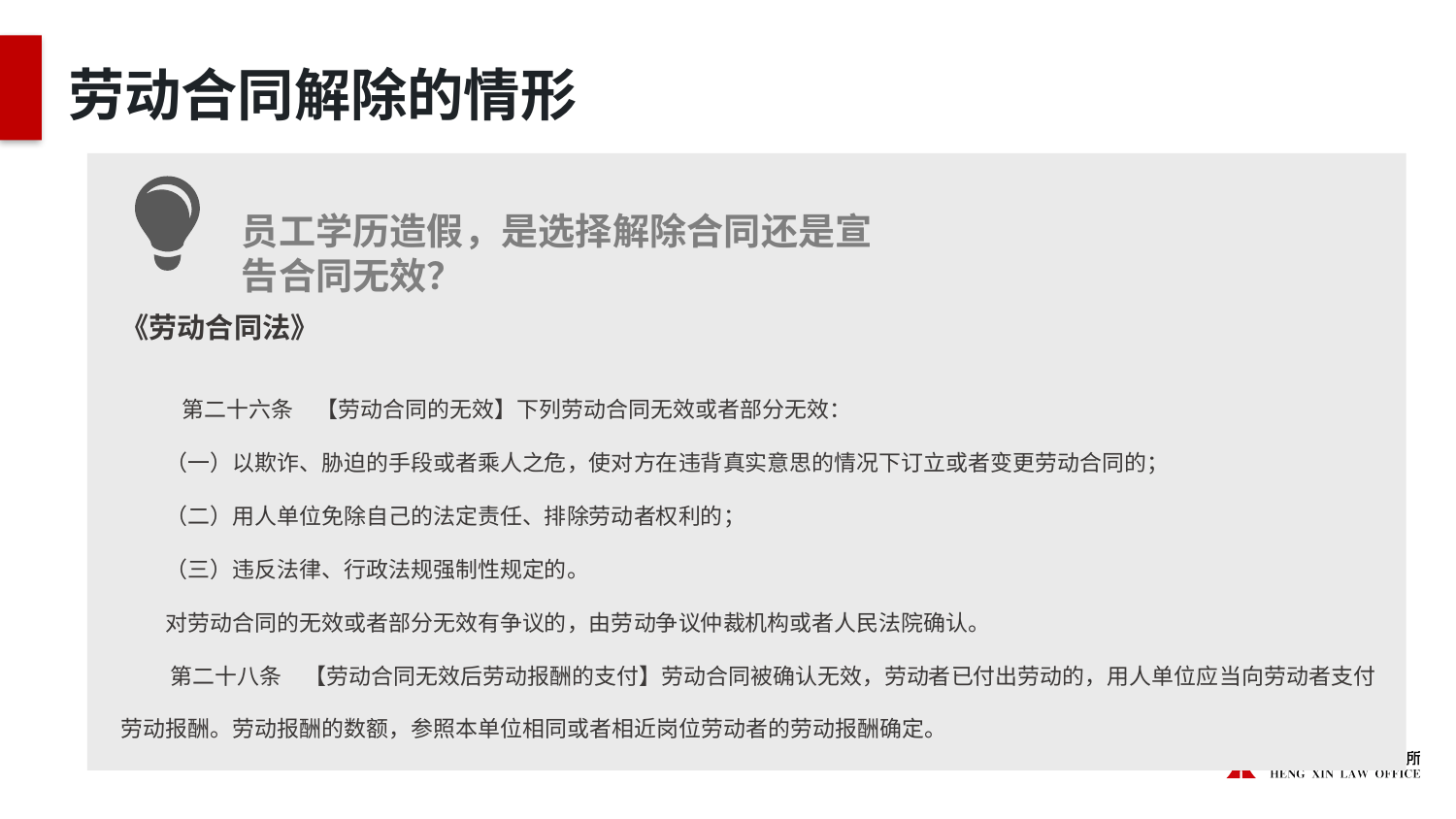

劳动合同解除的情形

员工学历造假，是选择解除合同还是宣告合同无效？
《劳动合同法》
           第二十六条　【劳动合同的无效】下列劳动合同无效或者部分无效：
　　（一）以欺诈、胁迫的手段或者乘人之危，使对方在违背真实意思的情况下订立或者变更劳动合同的；
　　（二）用人单位免除自己的法定责任、排除劳动者权利的；
　　（三）违反法律、行政法规强制性规定的。
　　对劳动合同的无效或者部分无效有争议的，由劳动争议仲裁机构或者人民法院确认。
　　 第二十八条　【劳动合同无效后劳动报酬的支付】劳动合同被确认无效，劳动者已付出劳动的，用人单位应当向劳动者支付劳动报酬。劳动报酬的数额，参照本单位相同或者相近岗位劳动者的劳动报酬确定。